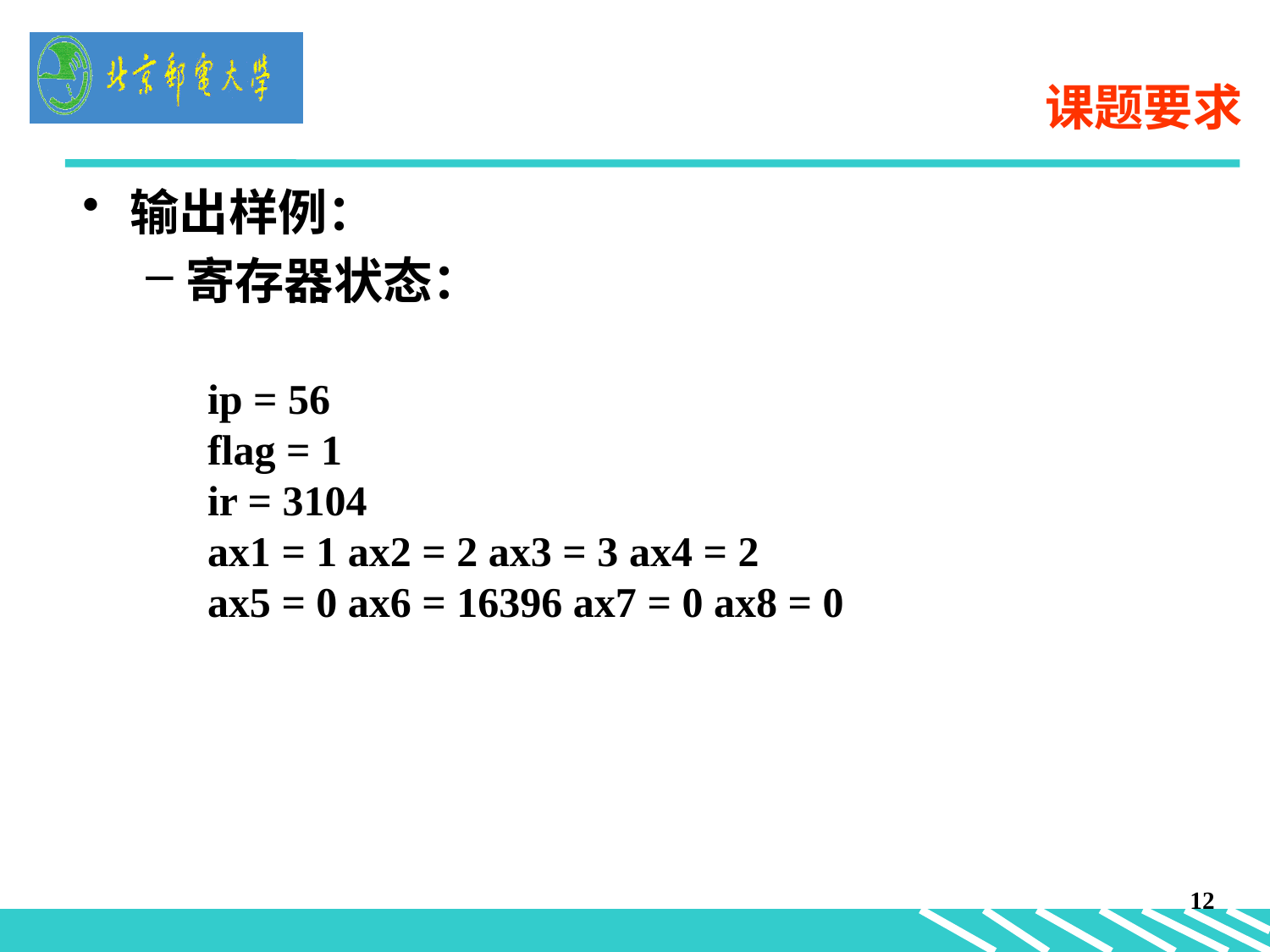

# 课题要求
输出样例：
寄存器状态：
ip = 56
flag = 1
ir = 3104
ax1 = 1 ax2 = 2 ax3 = 3 ax4 = 2
ax5 = 0 ax6 = 16396 ax7 = 0 ax8 = 0
12